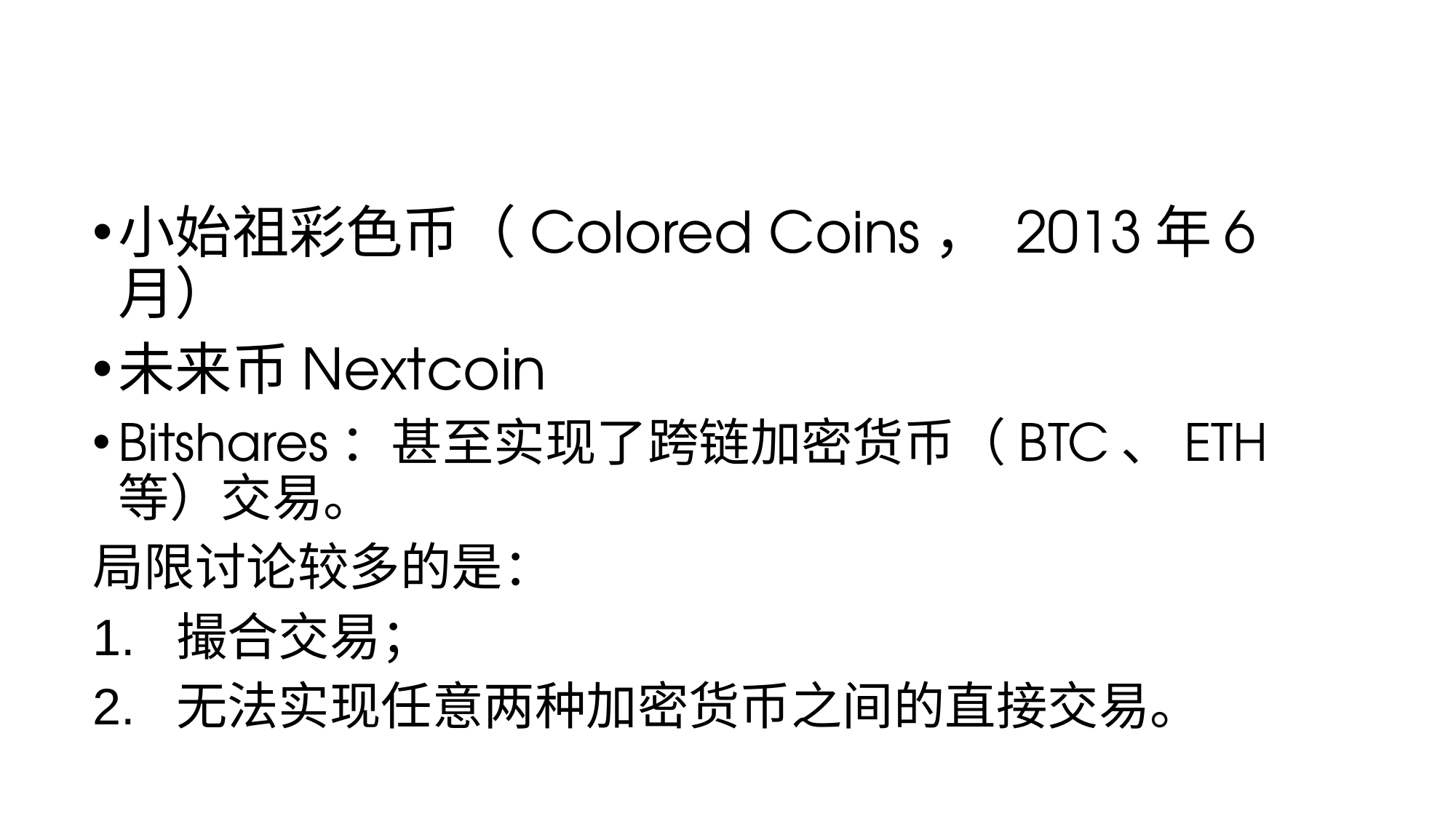

# 去中心化交易1.0的“三个代表”
小始祖彩色币（Colored Coins， 2013年6月）
未来币Nextcoin
Bitshares：甚至实现了跨链加密货币（BTC、ETH等）交易。
局限讨论较多的是：
撮合交易；
无法实现任意两种加密货币之间的直接交易。